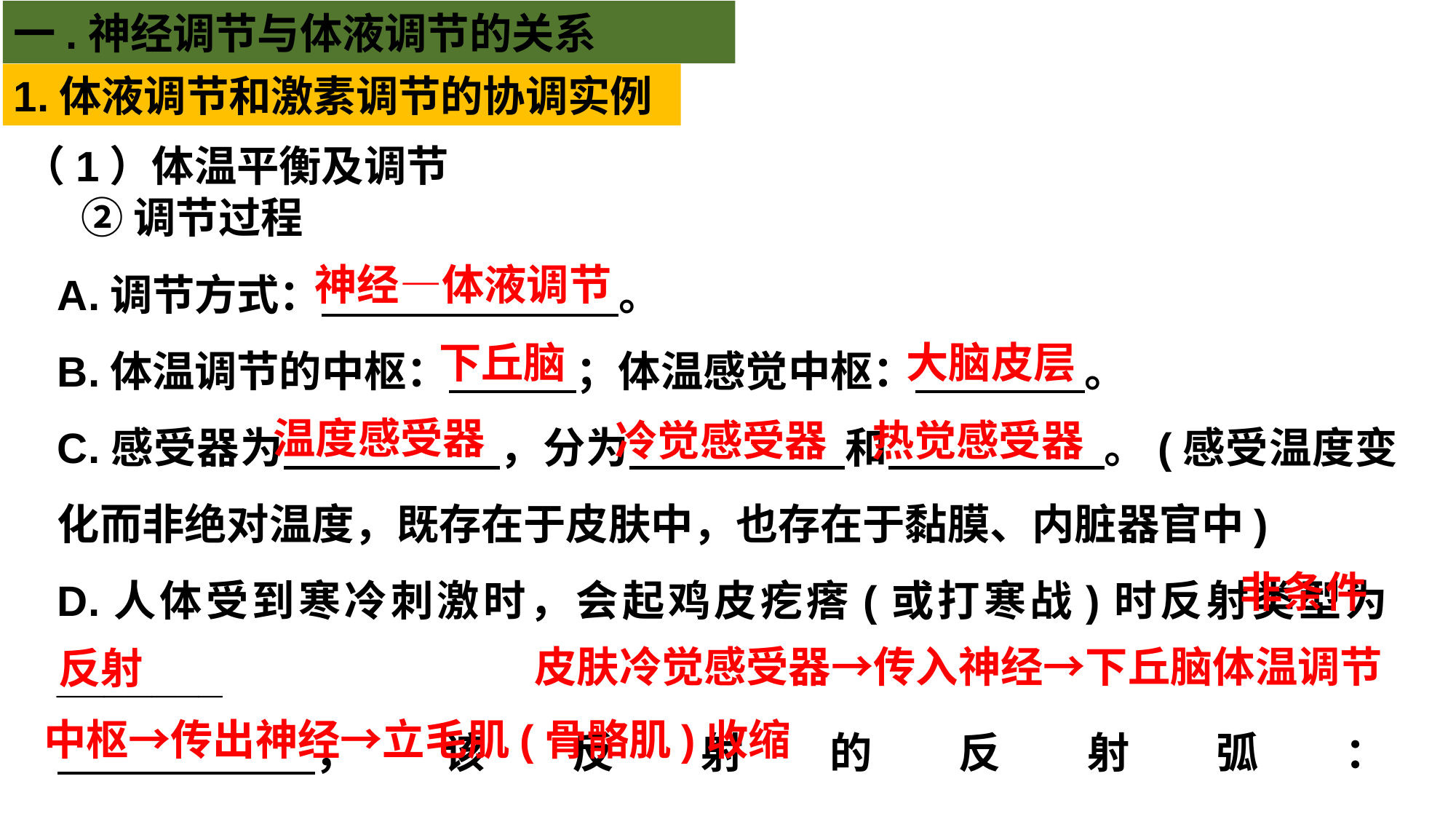

一.神经调节与体液调节的关系
1.体液调节和激素调节的协调实例
（1）体温平衡及调节
      ②调节过程
A.调节方式：　　　　　　　。
B.体温调节的中枢：　　　；体温感觉中枢：　　　　。
C.感受器为　　　　　，分为　　　　　和　　　　　。(感受温度变化而非绝对温度，既存在于皮肤中，也存在于黏膜、内脏器官中)
D.人体受到寒冷刺激时，会起鸡皮疙瘩(或打寒战)时反射类型为_______
　　，该反射的反射弧：_________________________________________
　　　　　　　　　　　　　　　　　。
神经—体液调节
大脑皮层
下丘脑
温度感受器
冷觉感受器
热觉感受器
非条件
皮肤冷觉感受器→传入神经→下丘脑体温调节
反射
中枢→传出神经→立毛肌(骨骼肌)收缩